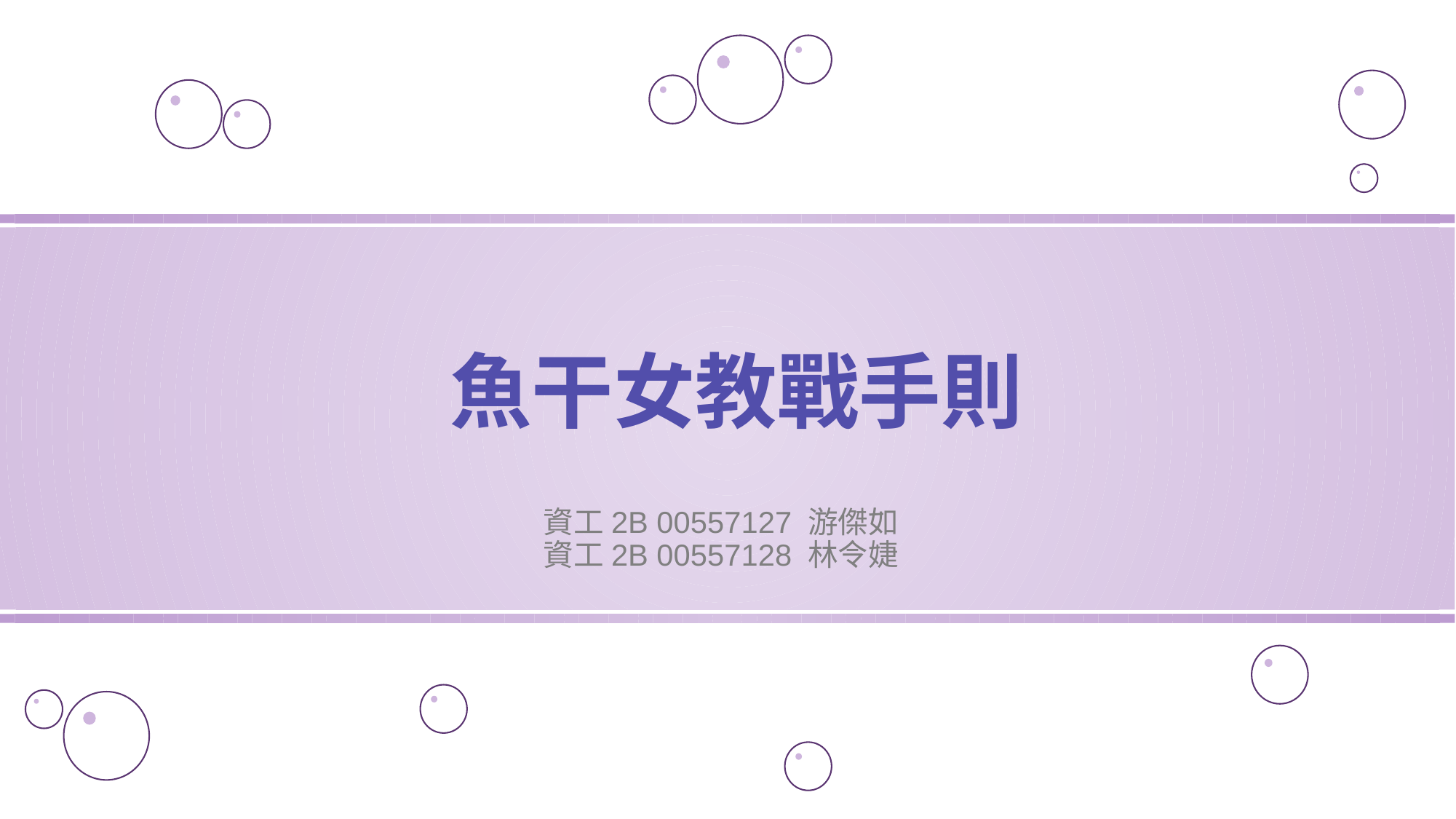

# 魚干女教戰手則
資工2B 00557127 游傑如
資工2B 00557128 林令婕